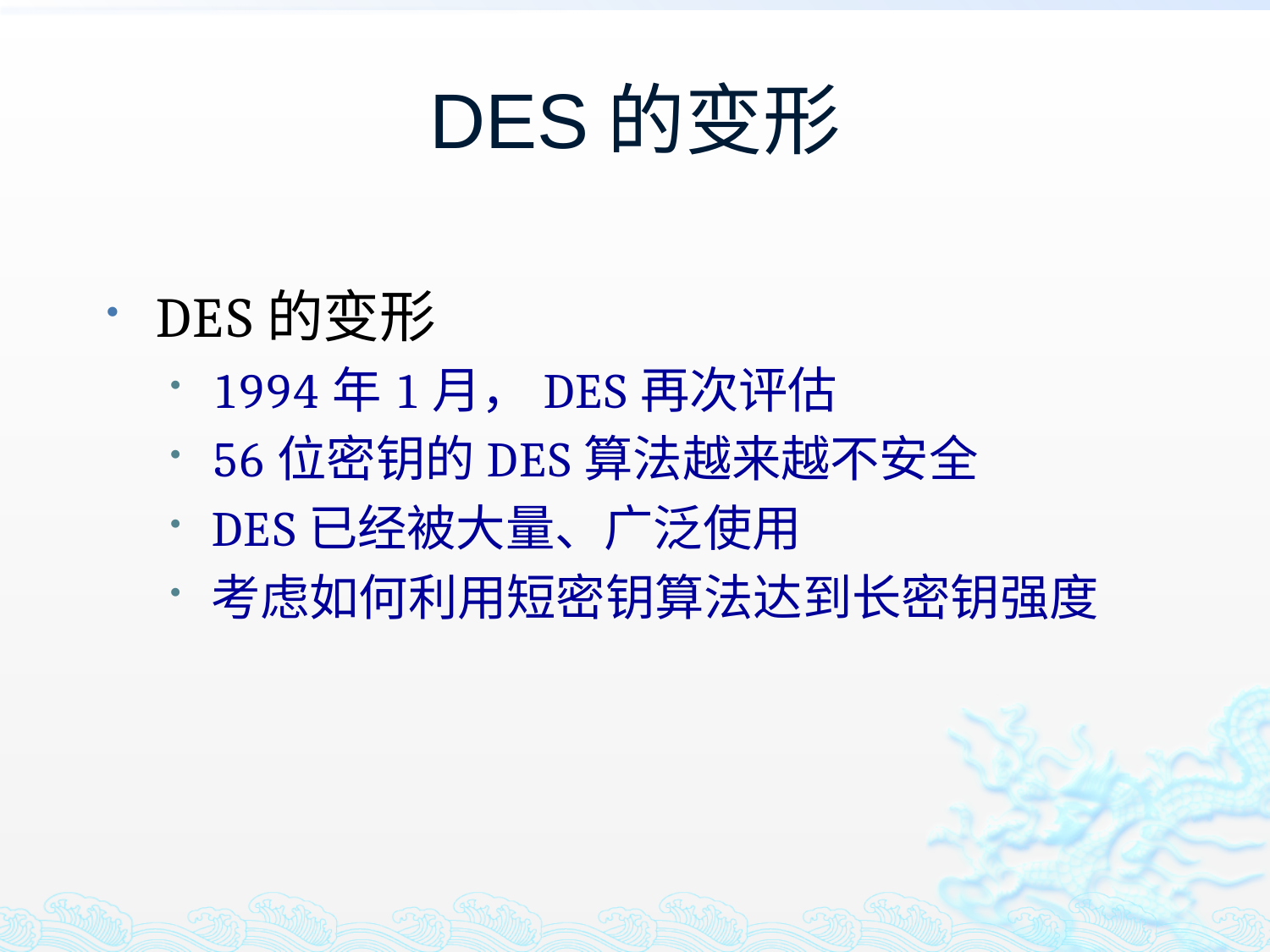

# DES的变形
DES的变形
1994年1月，DES再次评估
56位密钥的DES算法越来越不安全
DES已经被大量、广泛使用
考虑如何利用短密钥算法达到长密钥强度